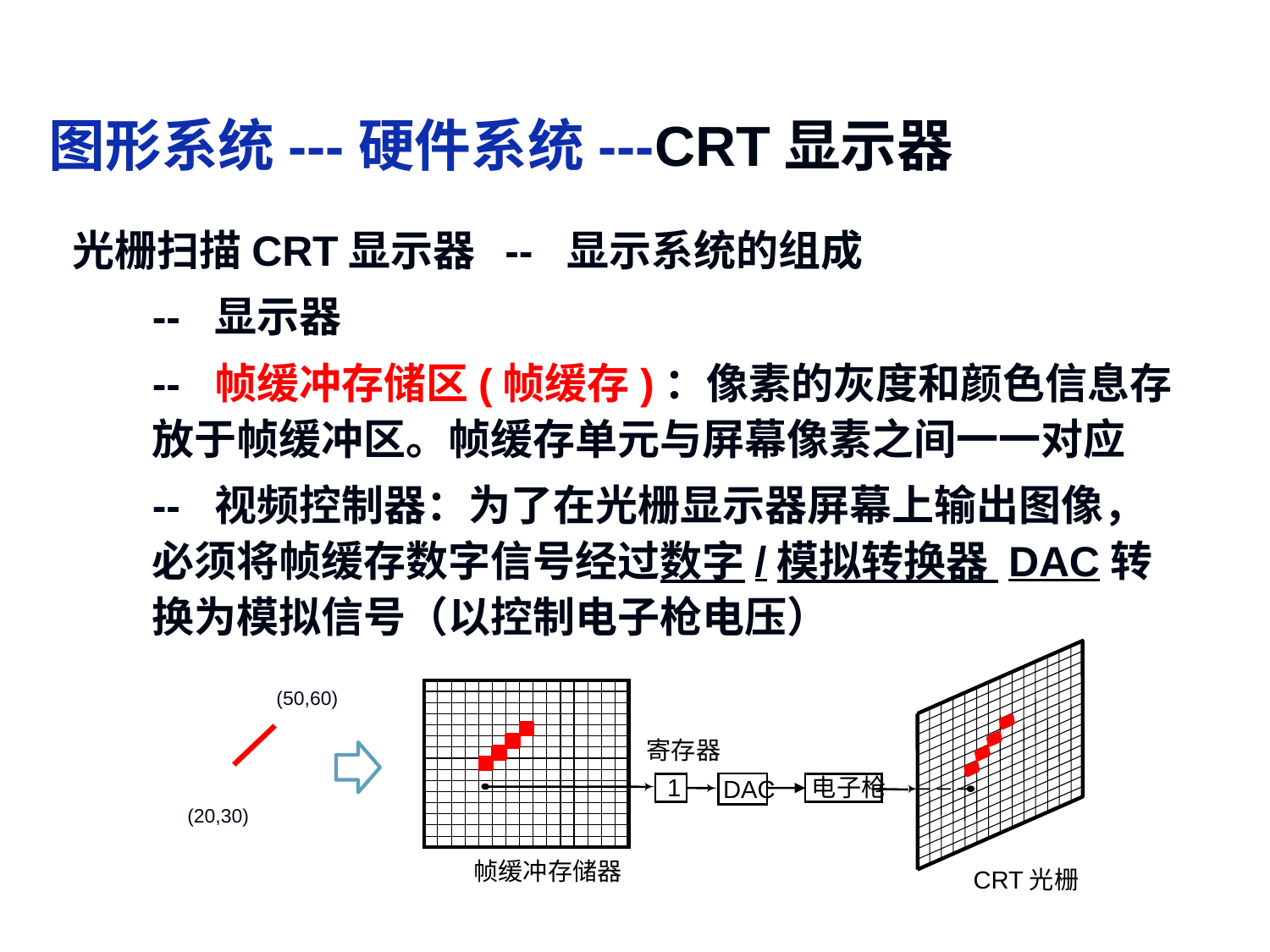

图形系统---硬件系统---CRT显示器
光栅扫描CRT显示器  --  显示系统的组成
--  显示器
--  帧缓冲存储区(帧缓存)：像素的灰度和颜色信息存放于帧缓冲区。帧缓存单元与屏幕像素之间一一对应
--  视频控制器：为了在光栅显示器屏幕上输出图像，必须将帧缓存数字信号经过数字/模拟转换器 DAC转换为模拟信号（以控制电子枪电压）

寄存器

电子枪

         帧缓冲存储器
   CRT光栅

1

DAC

(50,60)

(20,30)